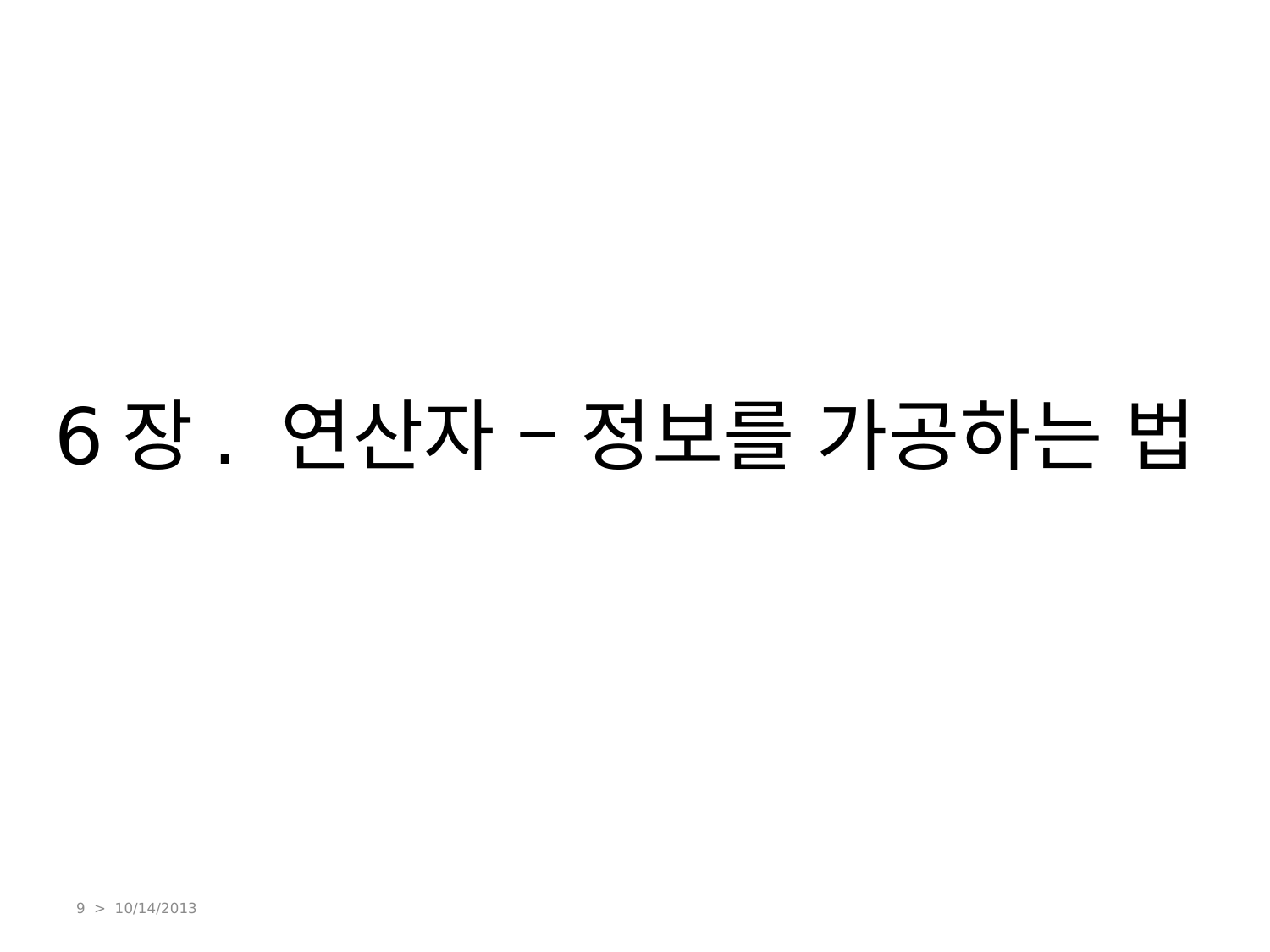

6장. 연산자 – 정보를 가공하는 법
9  >  10/14/2013